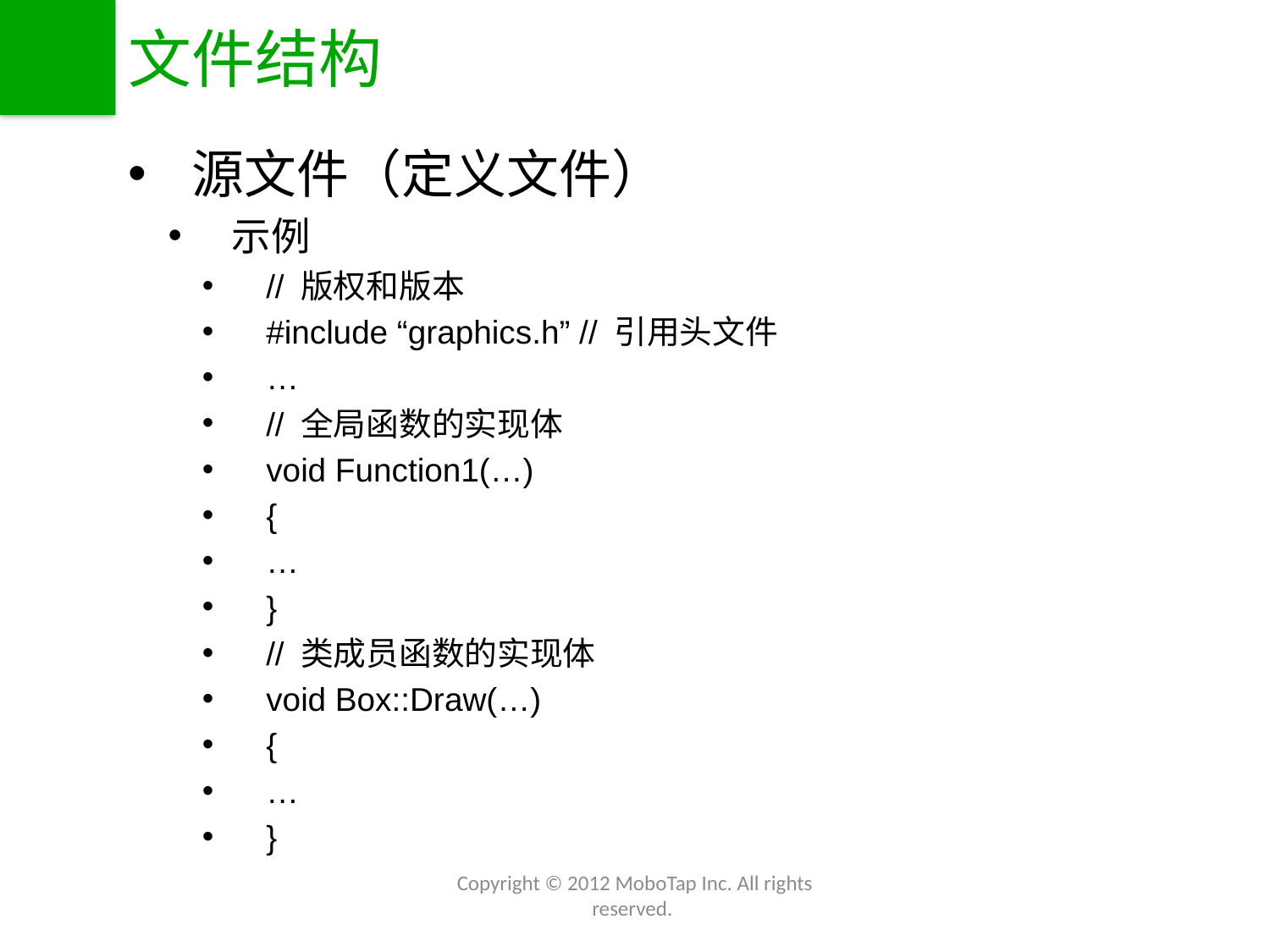

# 文件结构
源文件（定义文件）
示例
// 版权和版本
#include “graphics.h” // 引用头文件
…
// 全局函数的实现体
void Function1(…)
{
…
}
// 类成员函数的实现体
void Box::Draw(…)
{
…
}
Copyright © 2012 MoboTap Inc. All rights reserved.